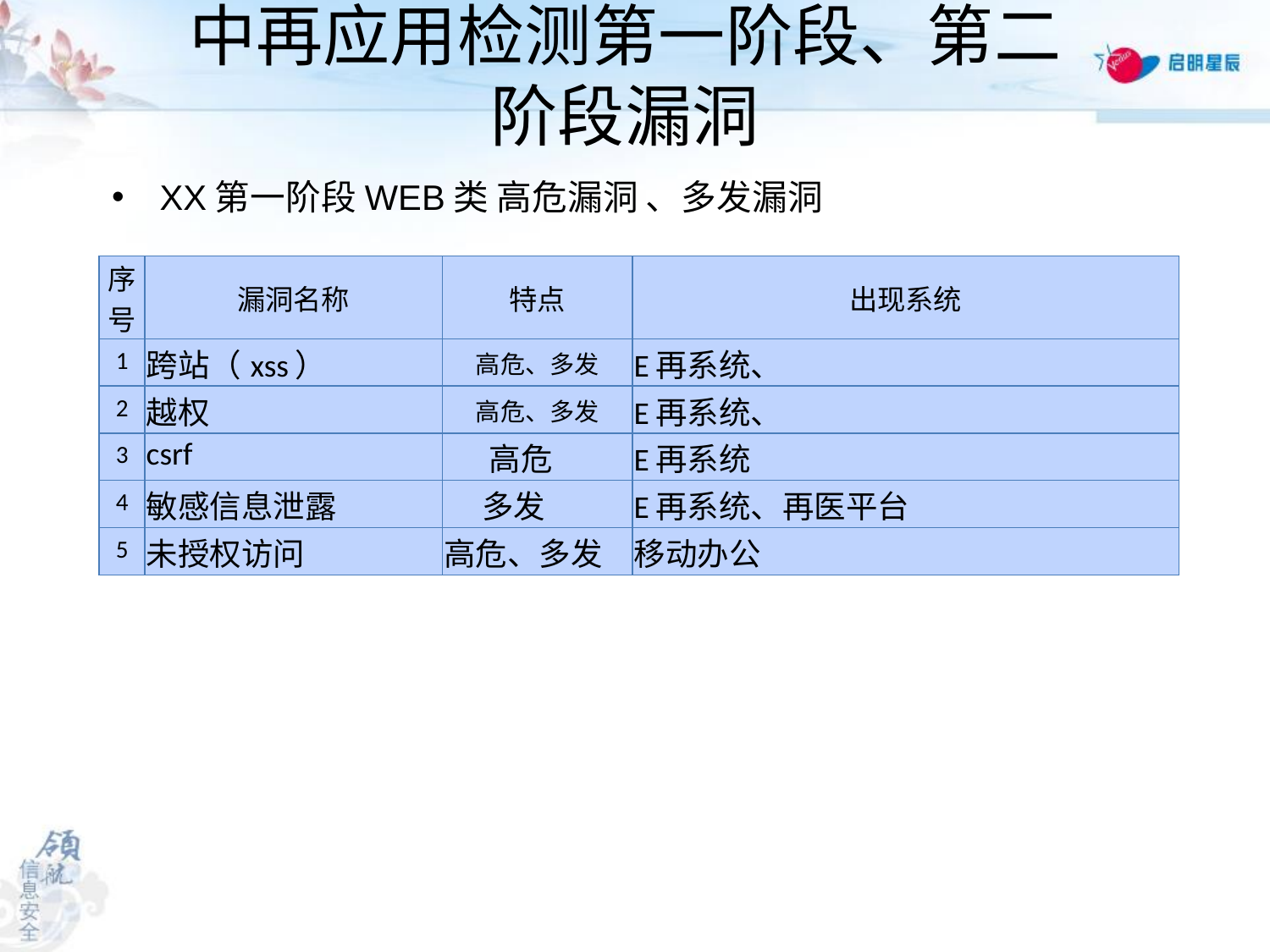

# 中再应用检测第一阶段、第二阶段漏洞
XX第一阶段WEB类 高危漏洞 、多发漏洞
| 序号 | 漏洞名称 | 特点 | 出现系统 |
| --- | --- | --- | --- |
| 1 | 跨站（xss） | 高危、多发 | E再系统、 |
| 2 | 越权 | 高危、多发 | E再系统、 |
| 3 | csrf | 高危 | E再系统 |
| 4 | 敏感信息泄露 | 多发 | E再系统、再医平台 |
| 5 | 未授权访问 | 高危、多发 | 移动办公 |